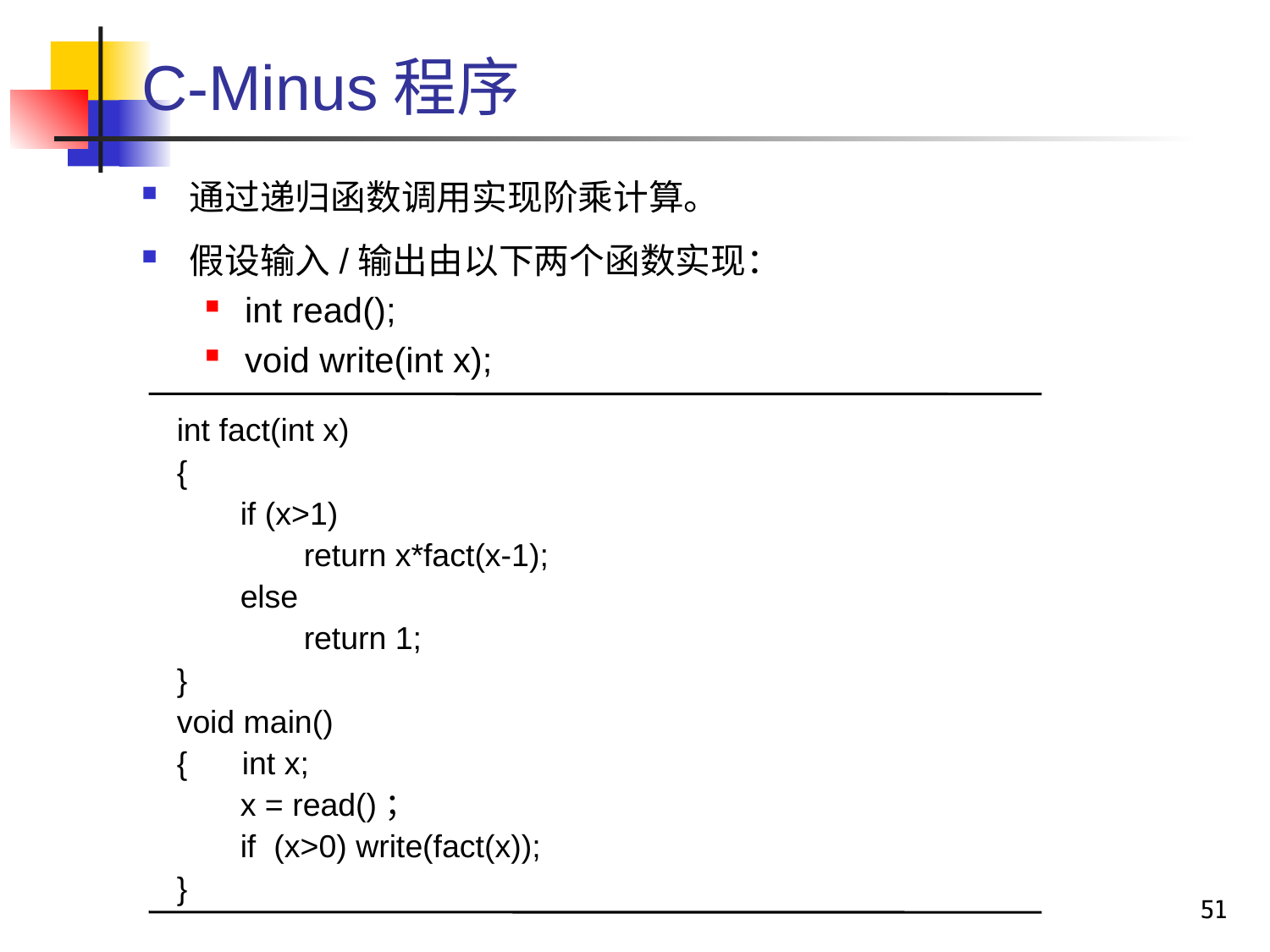

# C-Minus程序
通过递归函数调用实现阶乘计算。
假设输入/输出由以下两个函数实现：
int read();
void write(int x);
int fact(int x)
{
if (x>1)
return x*fact(x-1);
else
return 1;
}
void main()
{	  int x;
x = read()；
if  (x>0) write(fact(x));
}
51